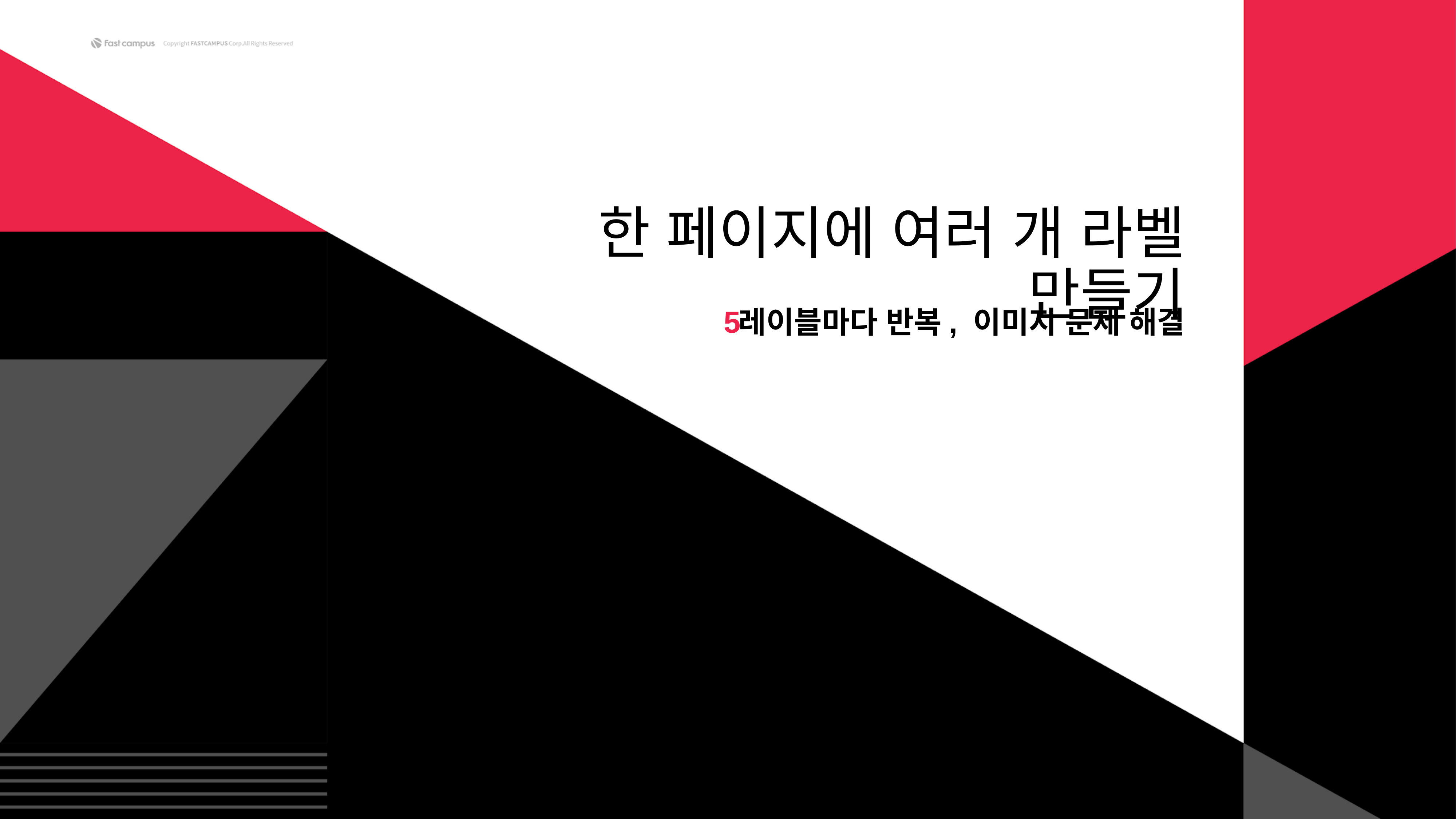

# 한 페이지에 여러 개 라벨 만들기
5
레이블마다 반복, 이미지 문제 해결